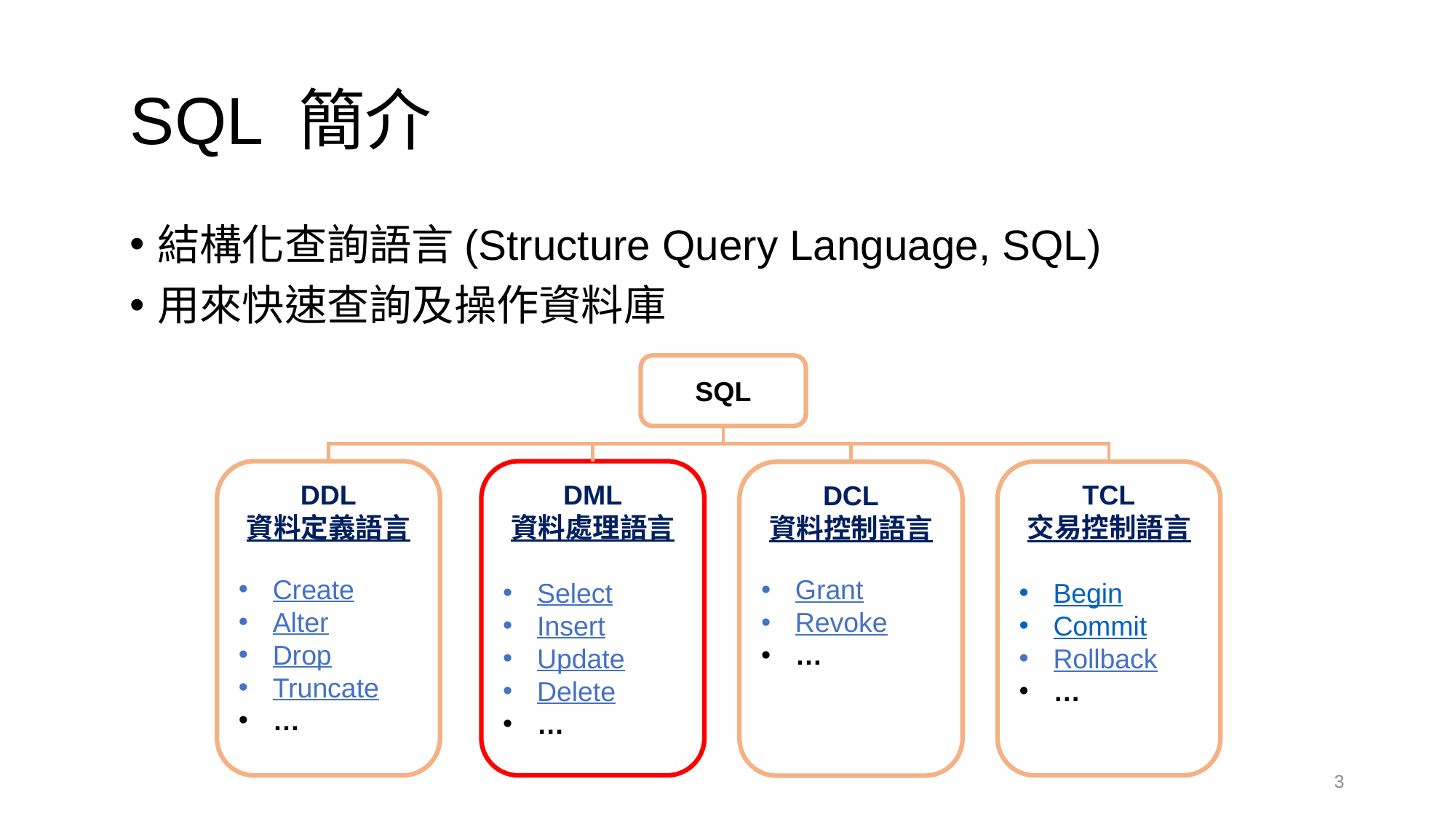

# SQL 簡介
結構化查詢語言(Structure Query Language, SQL)
用來快速查詢及操作資料庫
SQL
DDL
資料定義語言

Create
Alter
Drop
Truncate
…
DML
資料處理語言

Select
Insert
Update
Delete
…
TCL
交易控制語言

Begin
Commit
Rollback
…
DCL
資料控制語言

Grant
Revoke
…
3